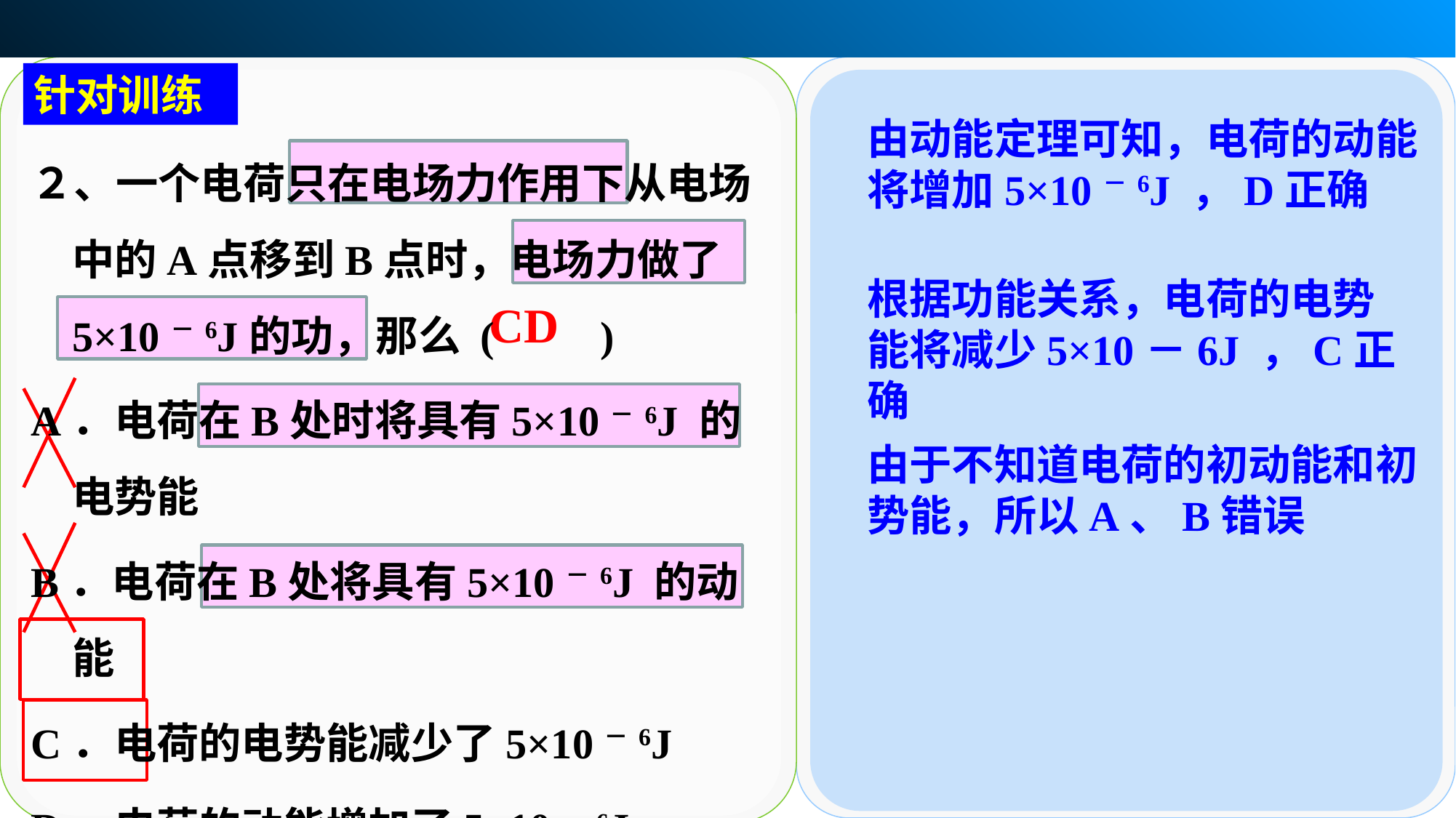

针对训练
由动能定理可知，电荷的动能将增加5×10－6J ，D正确
# ２、一个电荷只在电场力作用下从电场中的A点移到B点时，电场力做了5×10－6J的功，那么 (          )
A．电荷在B处时将具有5×10－6J 的电势能
B．电荷在B处将具有5×10－6J 的动能
C．电荷的电势能减少了5×10－6J
D．电荷的动能增加了5×10－6J

根据功能关系，电荷的电势能将减少5×10－6J ，C正确
CD

由于不知道电荷的初动能和初势能，所以A、B错误